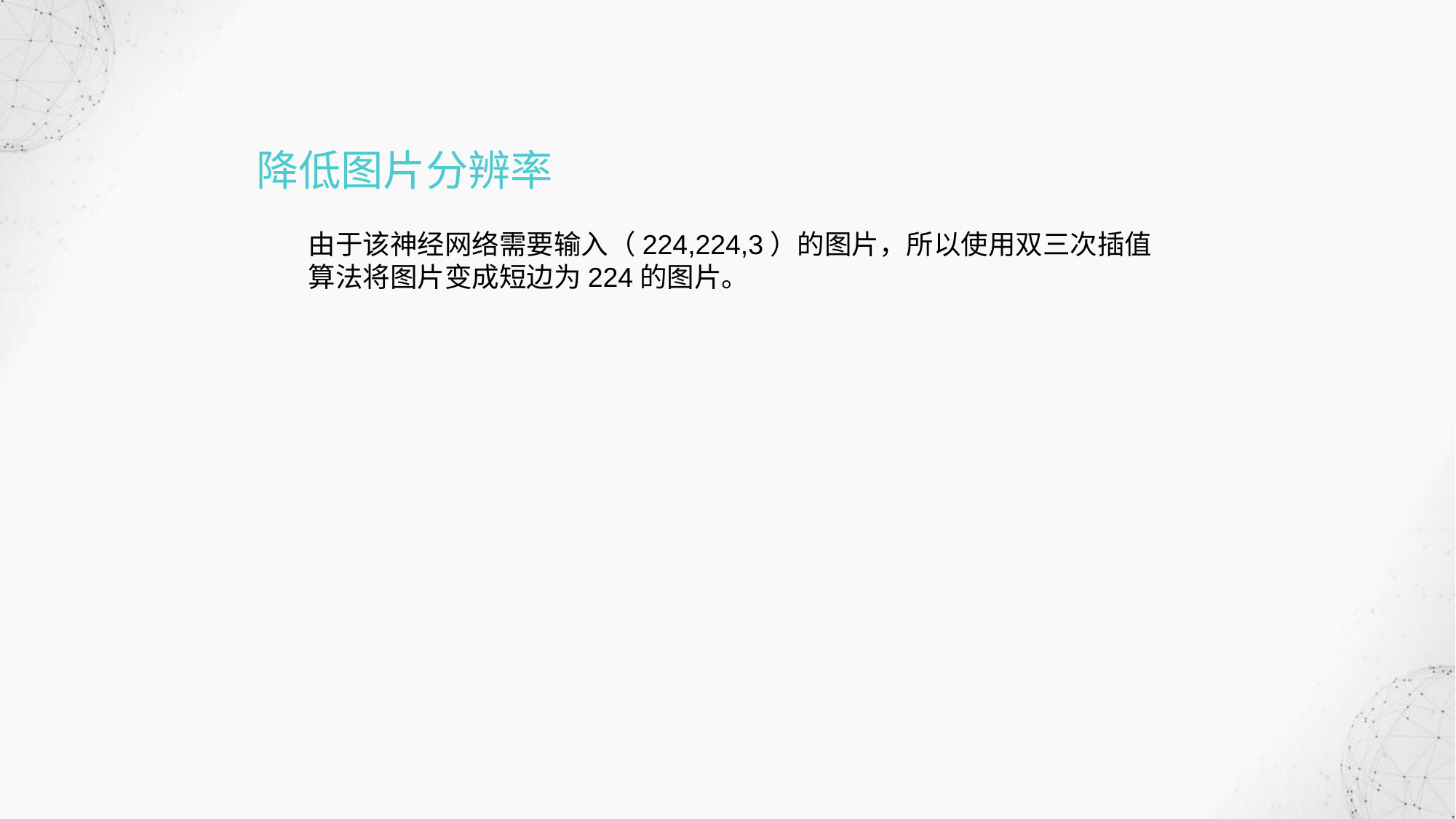

降低图片分辨率
由于该神经网络需要输入（224,224,3）的图片，所以使用双三次插值算法将图片变成短边为224的图片。